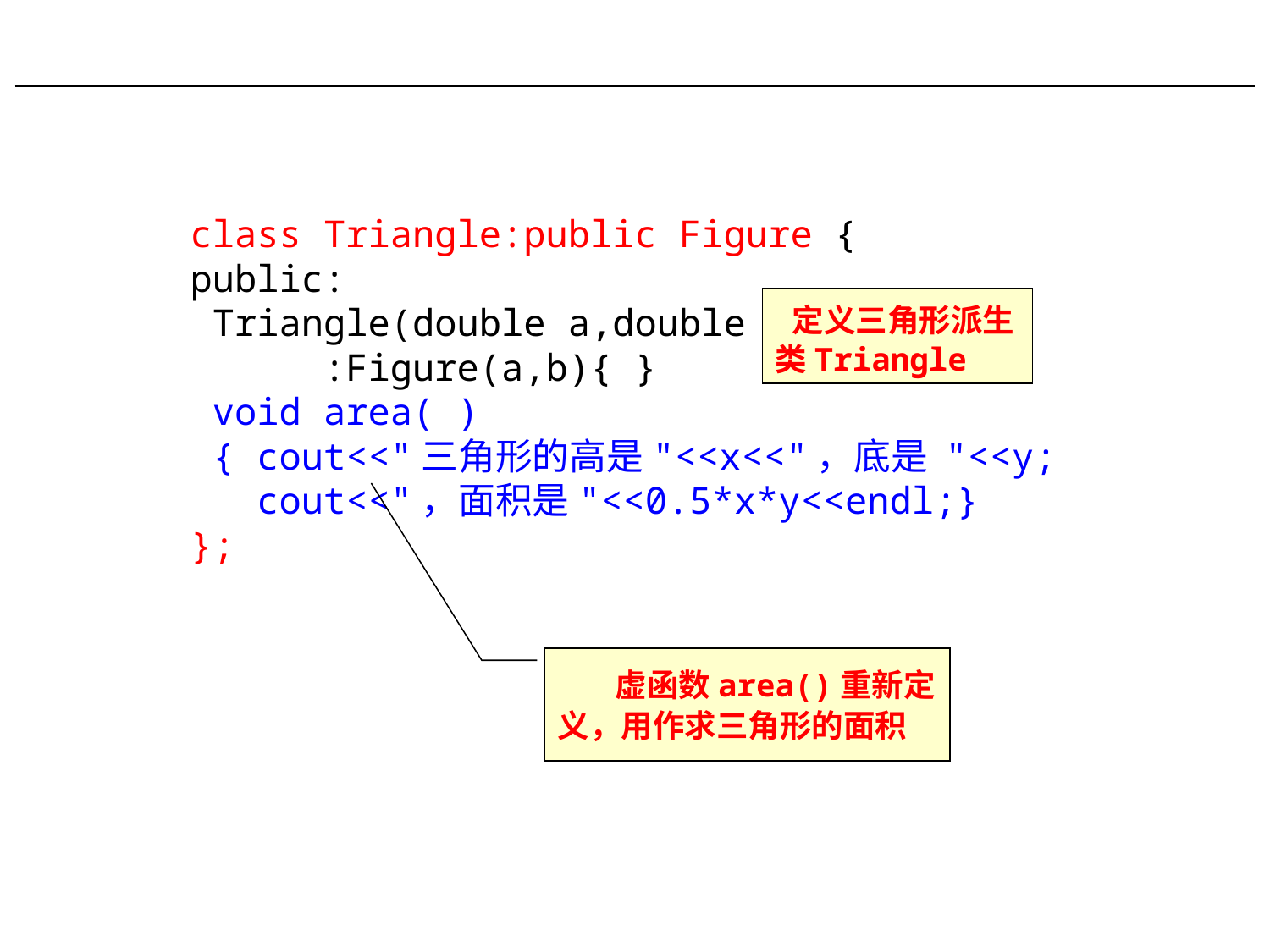

#

class Triangle:public Figure {
public:
 Triangle(double a,double b )
      :Figure(a,b){ }
 void area( )
 { cout<<"三角形的高是"<<x<<"，底是 "<<y;
   cout<<"，面积是"<<0.5*x*y<<endl;}
};
 定义三角形派生类Triangle
     虚函数area()重新定义，用作求三角形的面积
298